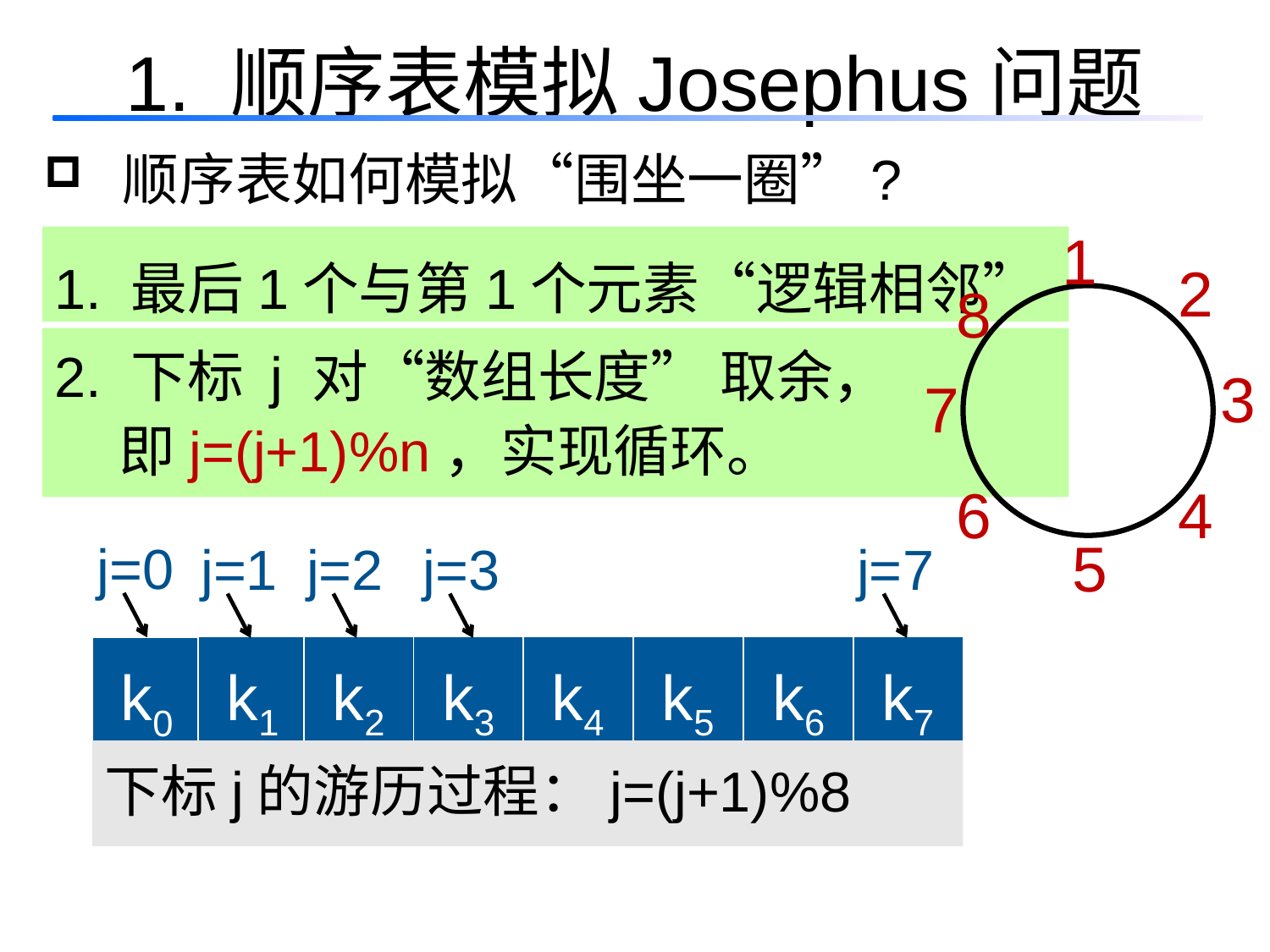

1. 顺序表模拟Josephus问题

  顺序表如何模拟“围坐一圈”?
1. 最后1个与第1个元素“逻辑相邻”
1
2
8

2. 下标 j 对“数组长度” 取余，
    即j=(j+1)%n，实现循环。

3
7
6
4
j=0
j=1
j=2
j=3
j=7
5
k1
k2
k3
k4
k5
k6
k7
k0
下标j的游历过程：j=(j+1)%8